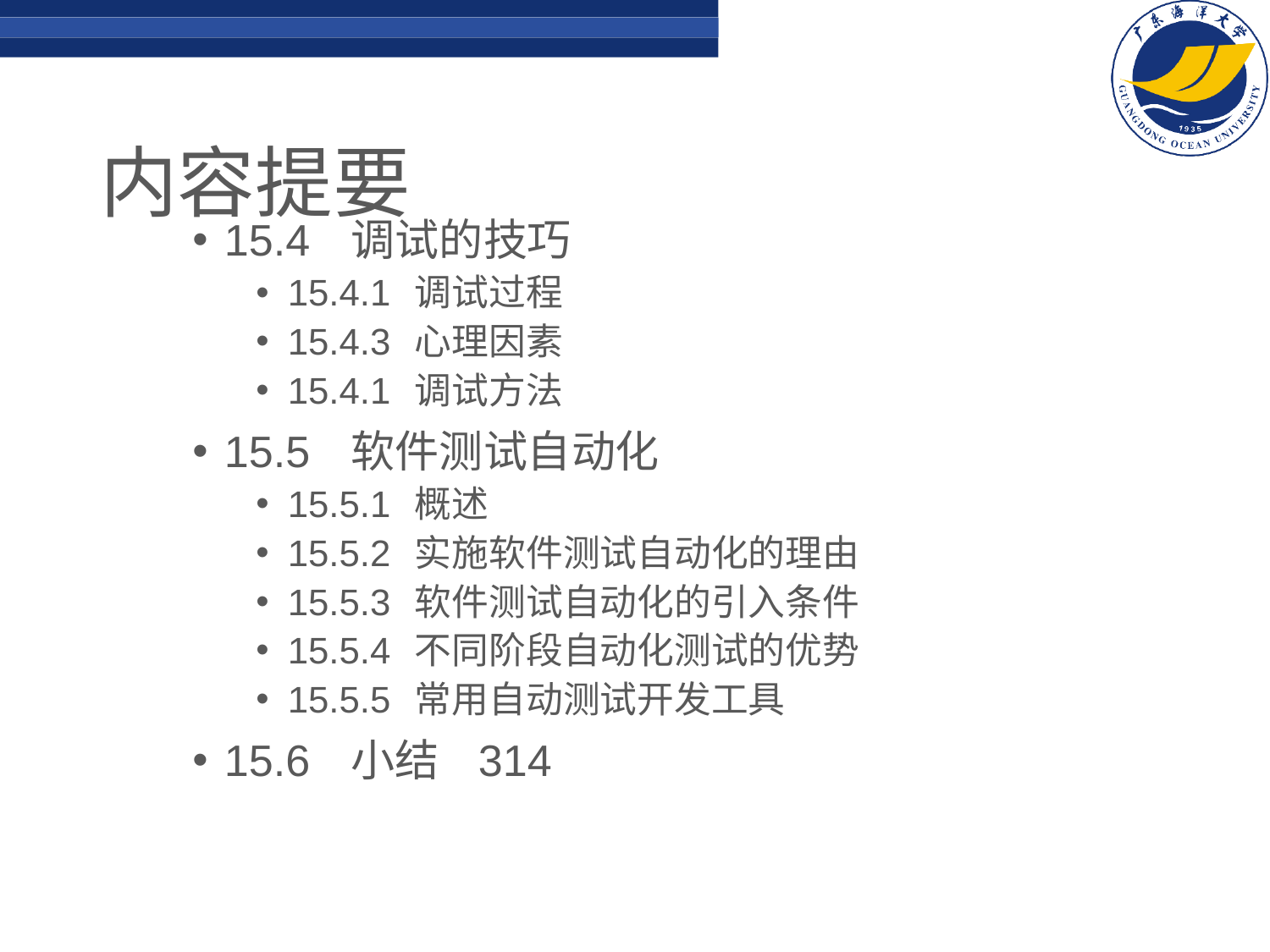

# 内容提要
15.4	调试的技巧
15.4.1	调试过程
15.4.3	心理因素
15.4.1	调试方法
15.5	软件测试自动化
15.5.1	概述
15.5.2	实施软件测试自动化的理由
15.5.3	软件测试自动化的引入条件
15.5.4	不同阶段自动化测试的优势
15.5.5	常用自动测试开发工具
15.6	小结	314
3